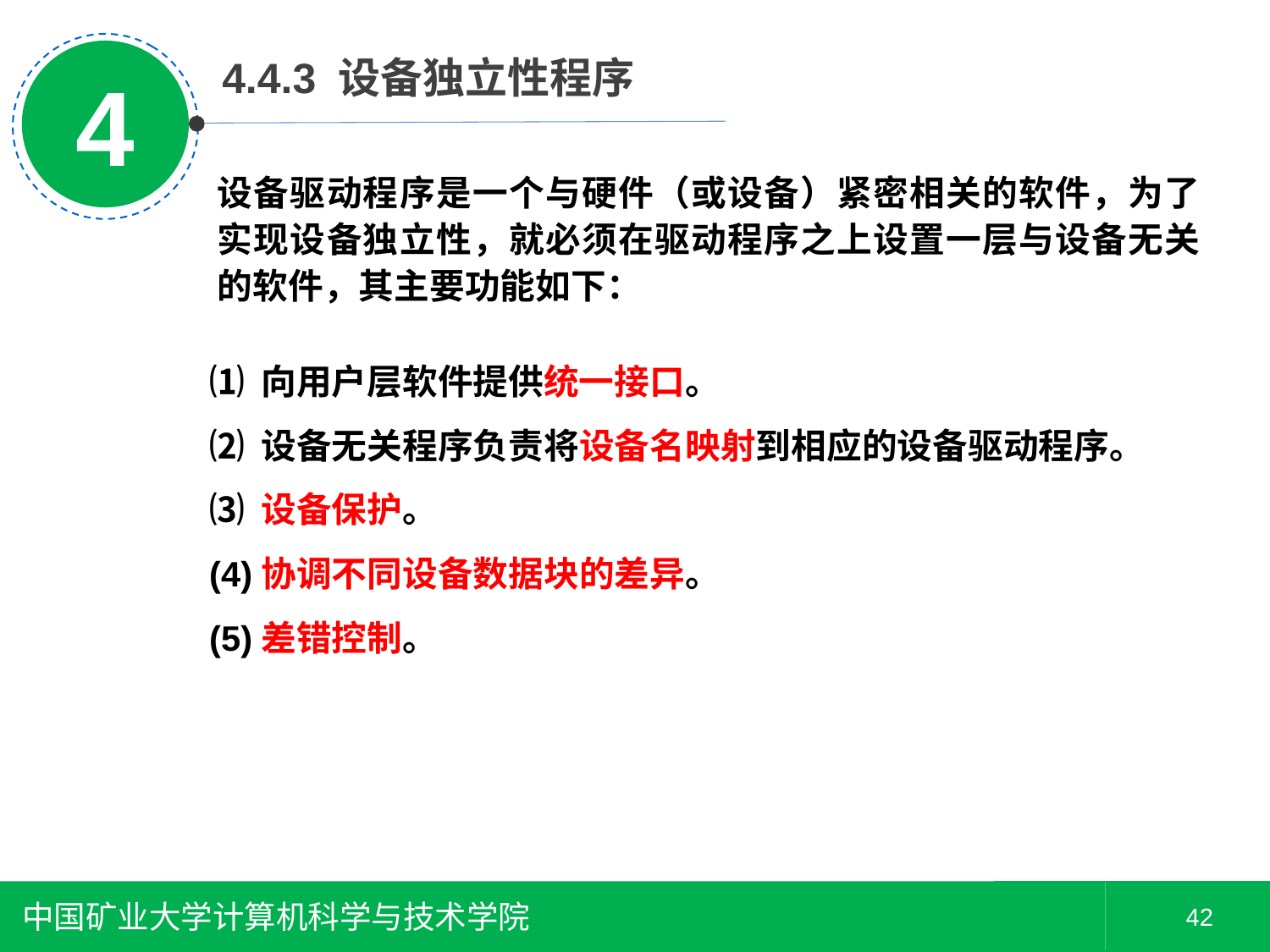

4
  4.4.3 设备独立性程序

设备驱动程序是一个与硬件（或设备）紧密相关的软件，为了实现设备独立性，就必须在驱动程序之上设置一层与设备无关的软件，其主要功能如下：
⑴ 向用户层软件提供统一接口。
⑵ 设备无关程序负责将设备名映射到相应的设备驱动程序。
⑶ 设备保护。
(4)协调不同设备数据块的差异。
(5)差错控制。